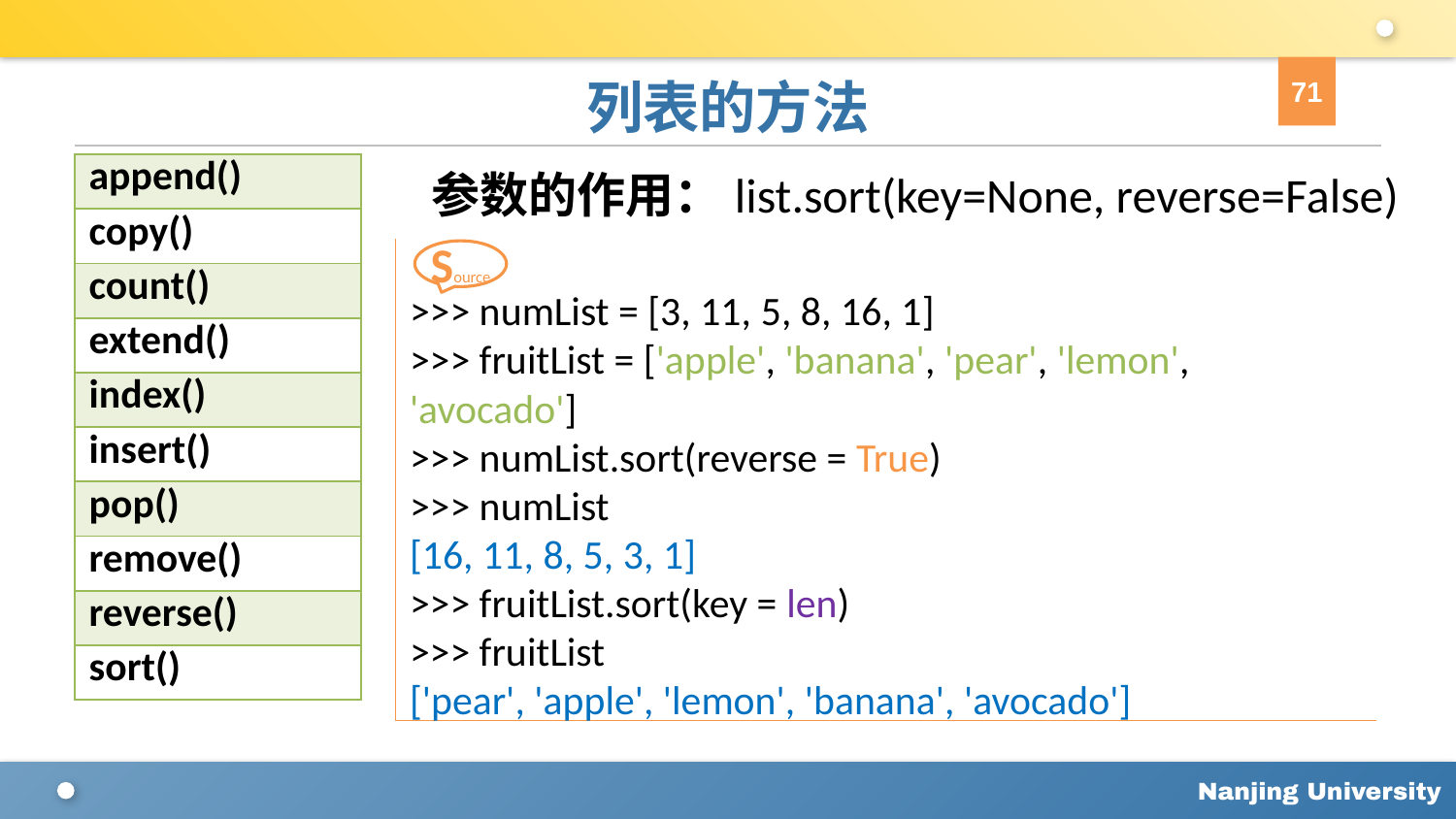

71
# 列表的方法
| append() |
| --- |
| copy() |
| count() |
| extend() |
| index() |
| insert() |
| pop() |
| remove() |
| reverse() |
| sort() |
参数的作用：list.sort(key=None, reverse=False)

>>> numList = [3, 11, 5, 8, 16, 1]
>>> fruitList = ['apple', 'banana', 'pear', 'lemon', 'avocado']
>>> numList.sort(reverse = True)
>>> numList
[16, 11, 8, 5, 3, 1]
>>> fruitList.sort(key = len)
>>> fruitList
['pear', 'apple', 'lemon', 'banana', 'avocado']
Source